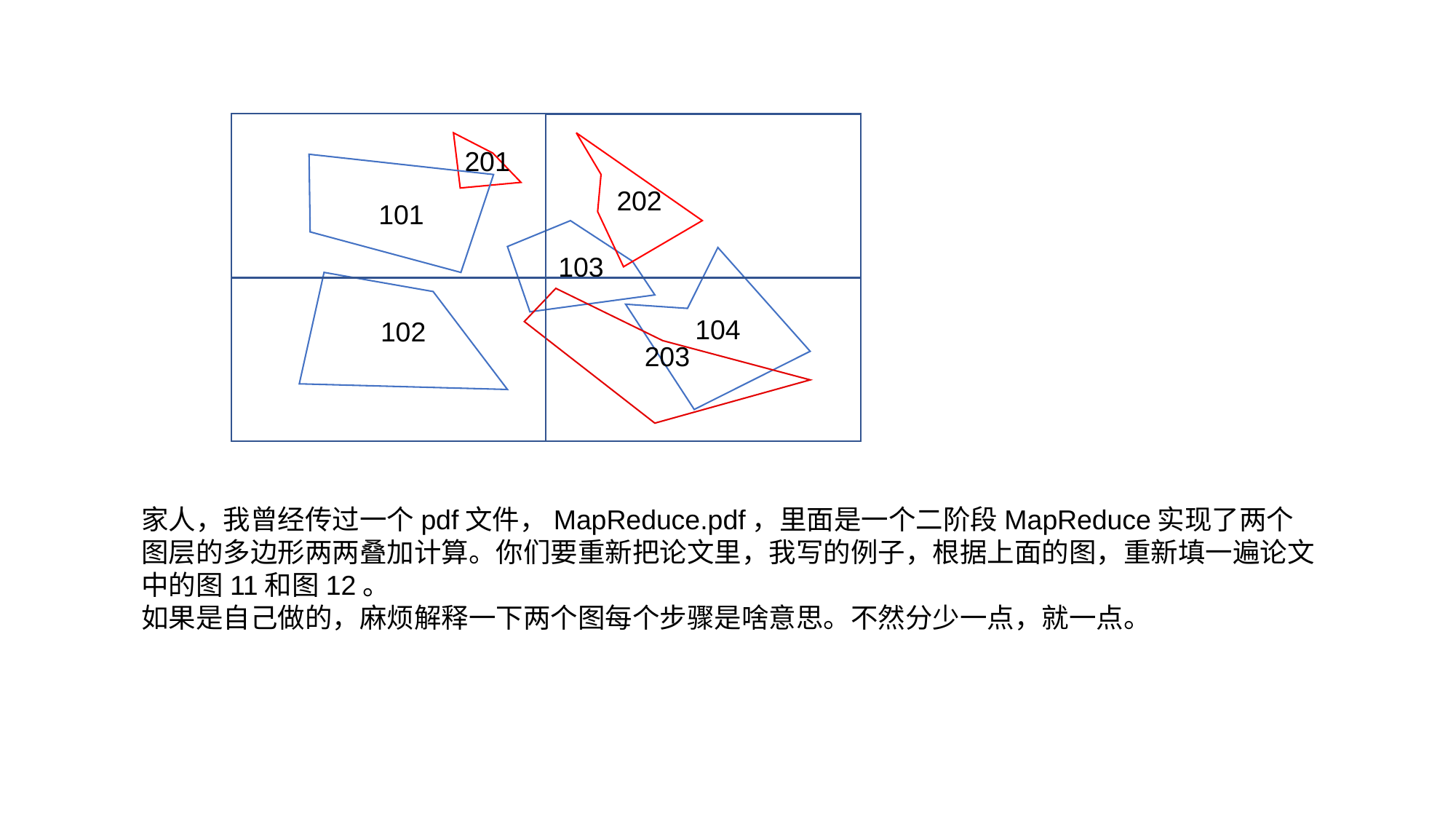

201
202
101
103
104
102

203
家人，我曾经传过一个pdf文件，MapReduce.pdf，里面是一个二阶段MapReduce实现了两个图层的多边形两两叠加计算。你们要重新把论文里，我写的例子，根据上面的图，重新填一遍论文中的图11和图12。
如果是自己做的，麻烦解释一下两个图每个步骤是啥意思。不然分少一点，就一点。